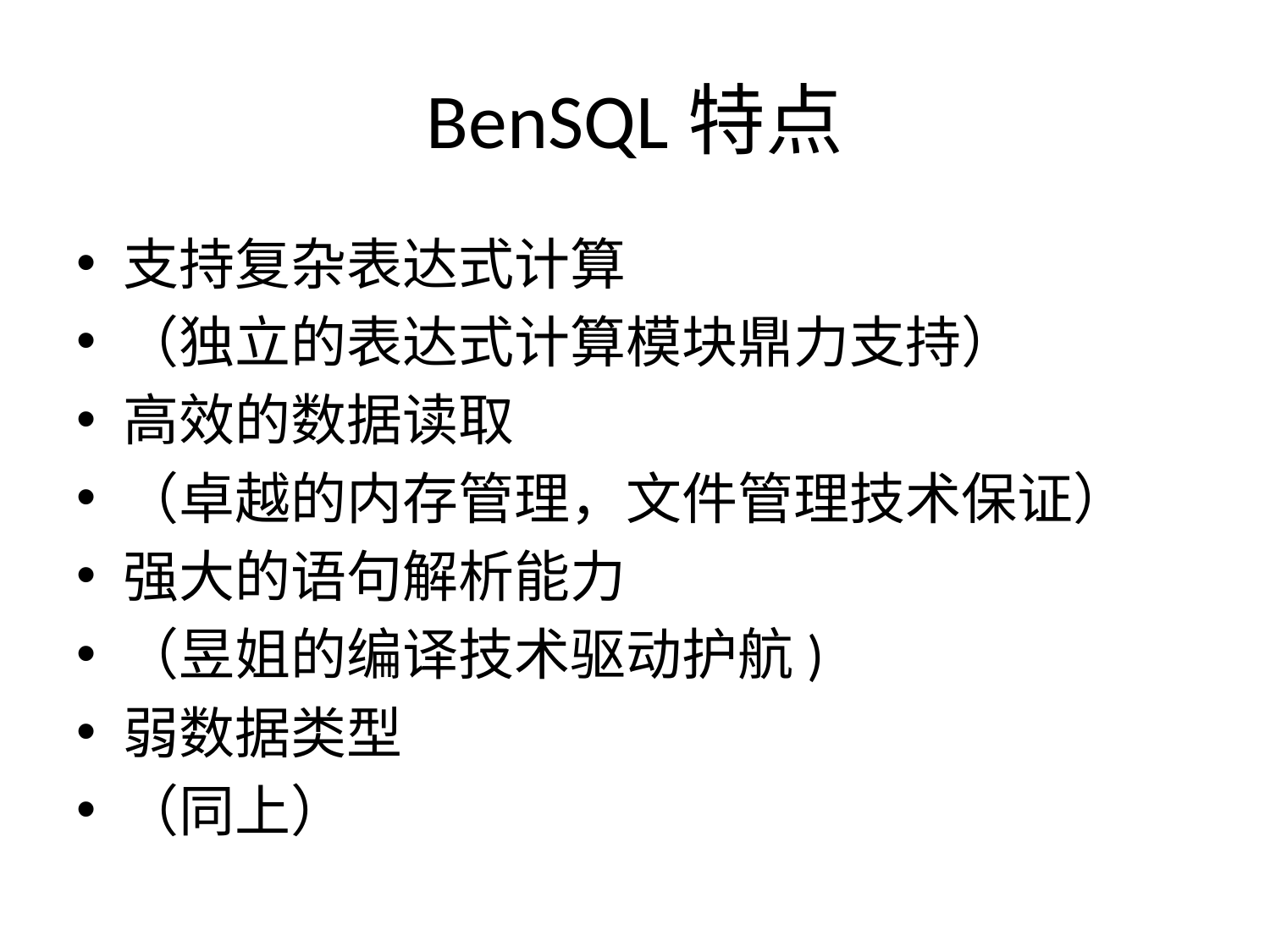

# BenSQL特点
支持复杂表达式计算
（独立的表达式计算模块鼎力支持）
高效的数据读取
（卓越的内存管理，文件管理技术保证）
强大的语句解析能力
（昱姐的编译技术驱动护航)
弱数据类型
（同上）